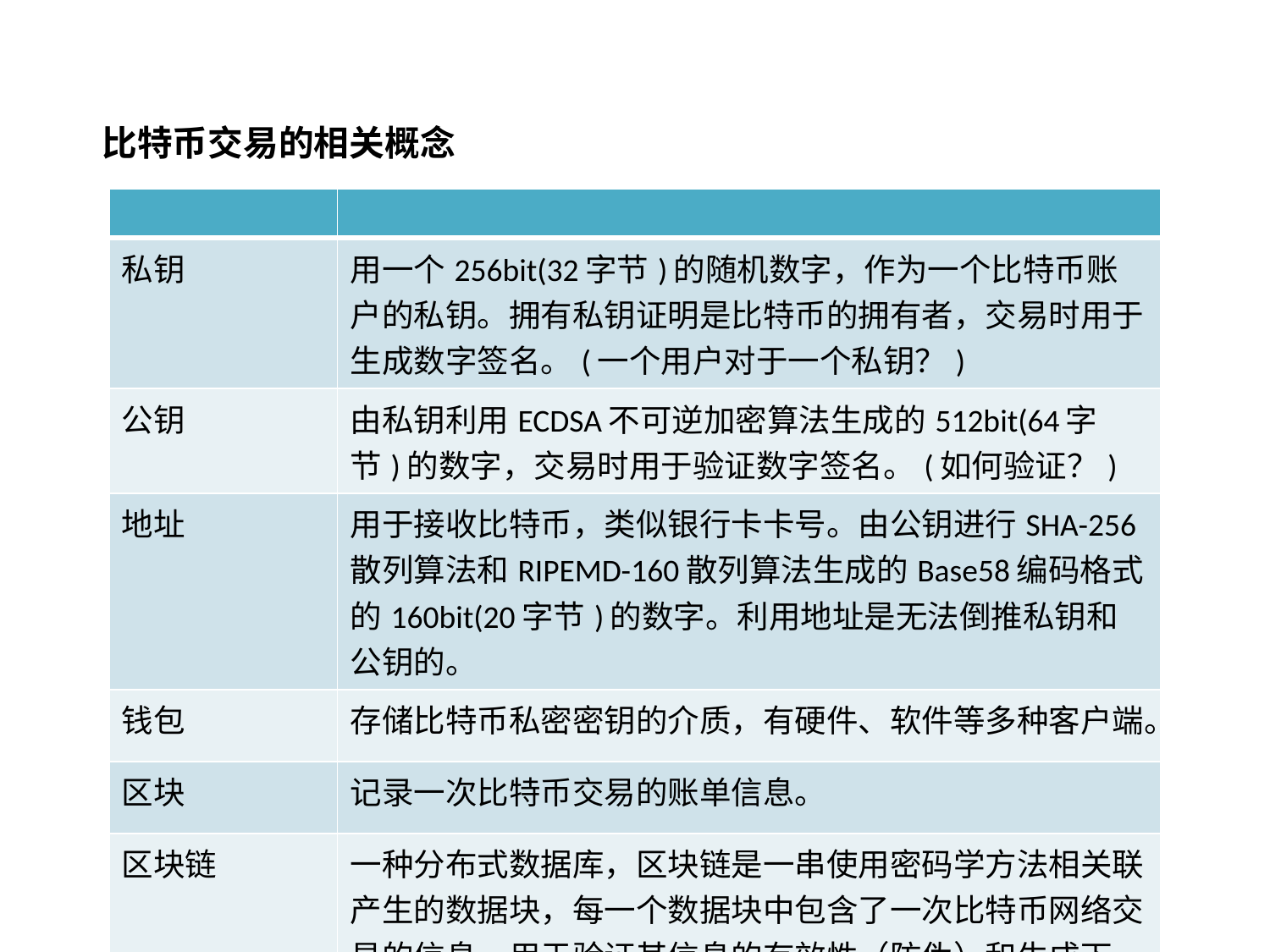

# 比特币交易的相关概念
|  |  |
| --- | --- |
| 私钥 | 用一个256bit(32字节)的随机数字，作为一个比特币账户的私钥。拥有私钥证明是比特币的拥有者，交易时用于生成数字签名。(一个用户对于一个私钥？) |
| 公钥 | 由私钥利用ECDSA不可逆加密算法生成的512bit(64字节)的数字，交易时用于验证数字签名。(如何验证？) |
| 地址 | 用于接收比特币，类似银行卡卡号。由公钥进行SHA-256散列算法和RIPEMD-160散列算法生成的Base58编码格式的160bit(20字节)的数字。利用地址是无法倒推私钥和公钥的。 |
| 钱包 | 存储比特币私密密钥的介质，有硬件、软件等多种客户端。 |
| 区块 | 记录一次比特币交易的账单信息。 |
| 区块链 | 一种分布式数据库，区块链是一串使用密码学方法相关联产生的数据块，每一个数据块中包含了一次比特币网络交易的信息，用于验证其信息的有效性（防伪）和生成下一个区块。 |